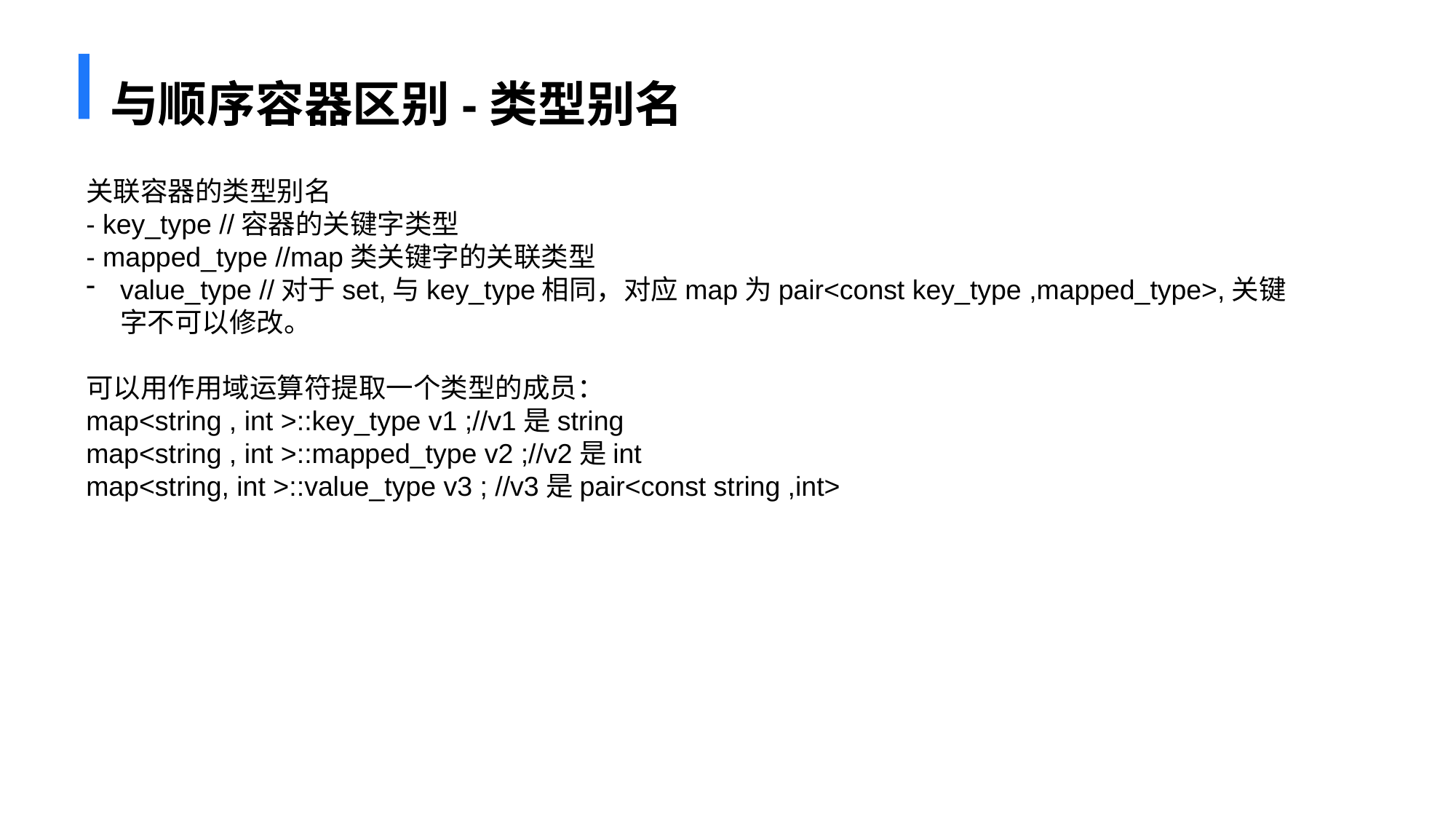

# 与顺序容器区别-类型别名
关联容器的类型别名
- key_type //容器的关键字类型
- mapped_type //map类关键字的关联类型
value_type //对于set,与key_type相同，对应map为pair<const key_type ,mapped_type>,关键字不可以修改。

可以用作用域运算符提取一个类型的成员：
map<string , int >::key_type v1 ;//v1是string
map<string , int >::mapped_type v2 ;//v2是int
map<string, int >::value_type v3 ; //v3是pair<const string ,int>